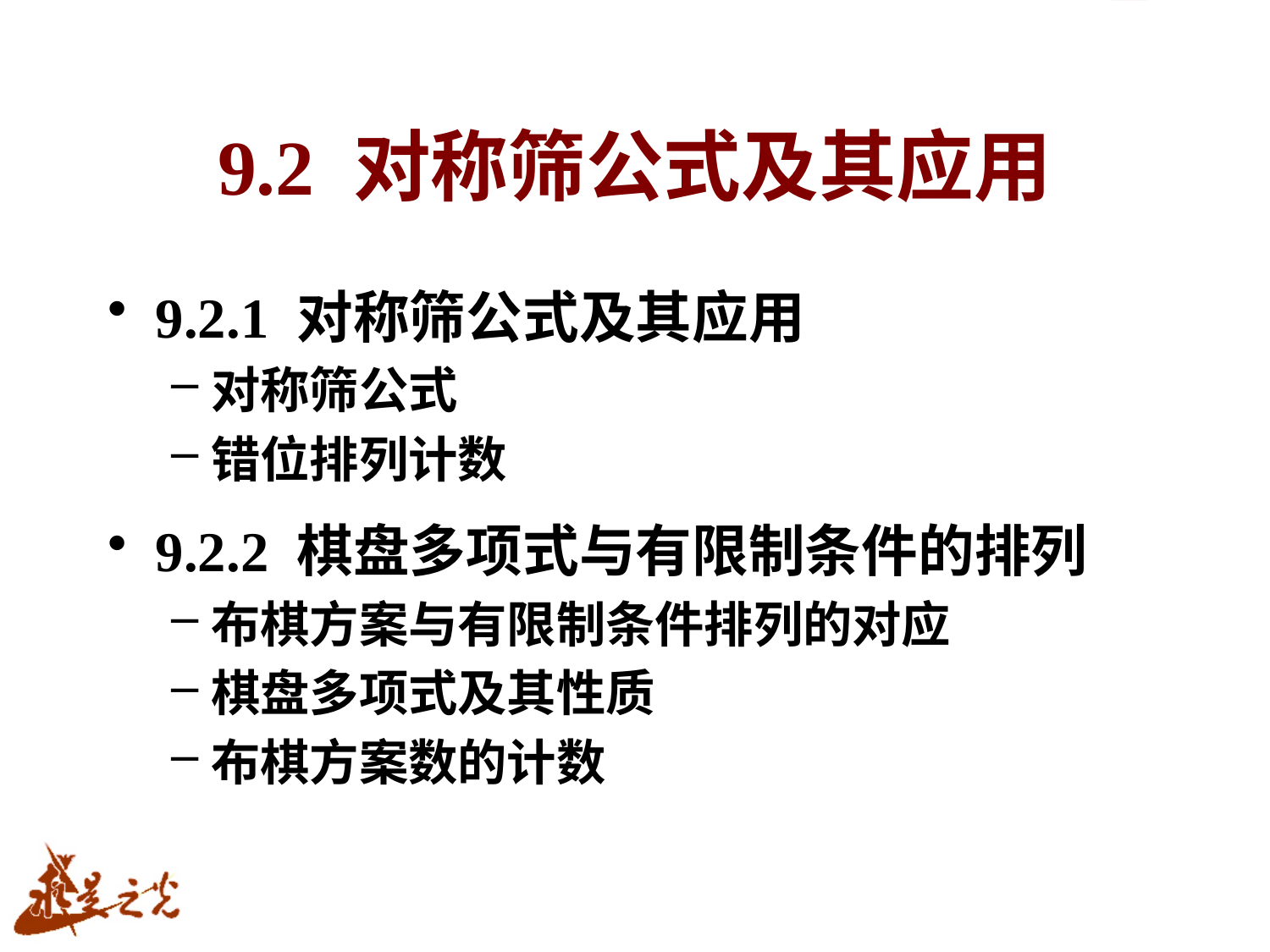

# 9.2 对称筛公式及其应用
9.2.1 对称筛公式及其应用
对称筛公式
错位排列计数
9.2.2 棋盘多项式与有限制条件的排列
布棋方案与有限制条件排列的对应
棋盘多项式及其性质
布棋方案数的计数
11